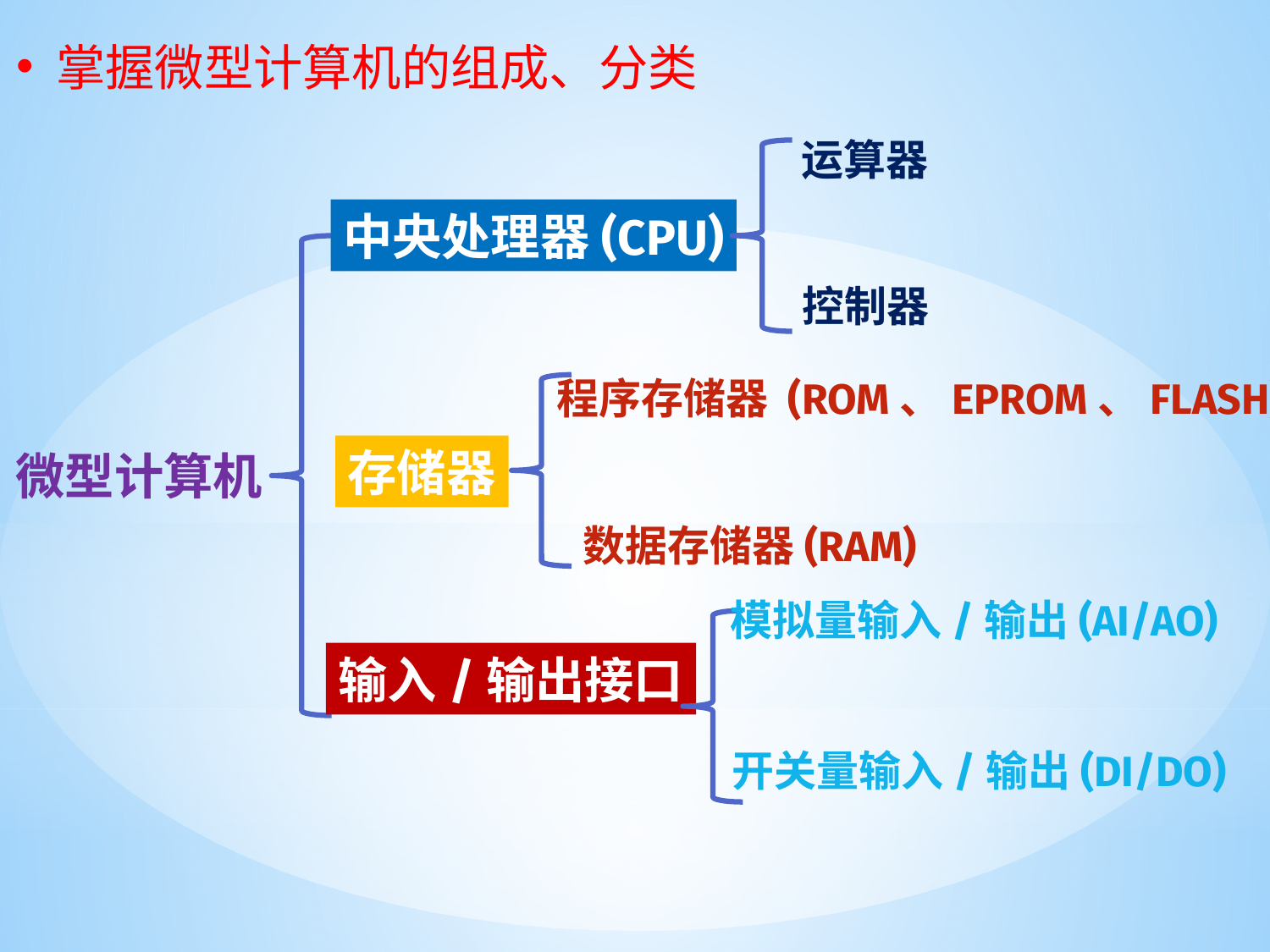

掌握微型计算机的组成、分类
运算器

中央处理器(CPU)

控制器
程序存储器 (ROM、EPROM、FLASH)

存储器
微型计算机
数据存储器(RAM)
模拟量输入/输出(AI/AO)

输入/输出接口
开关量输入/输出(DI/DO)